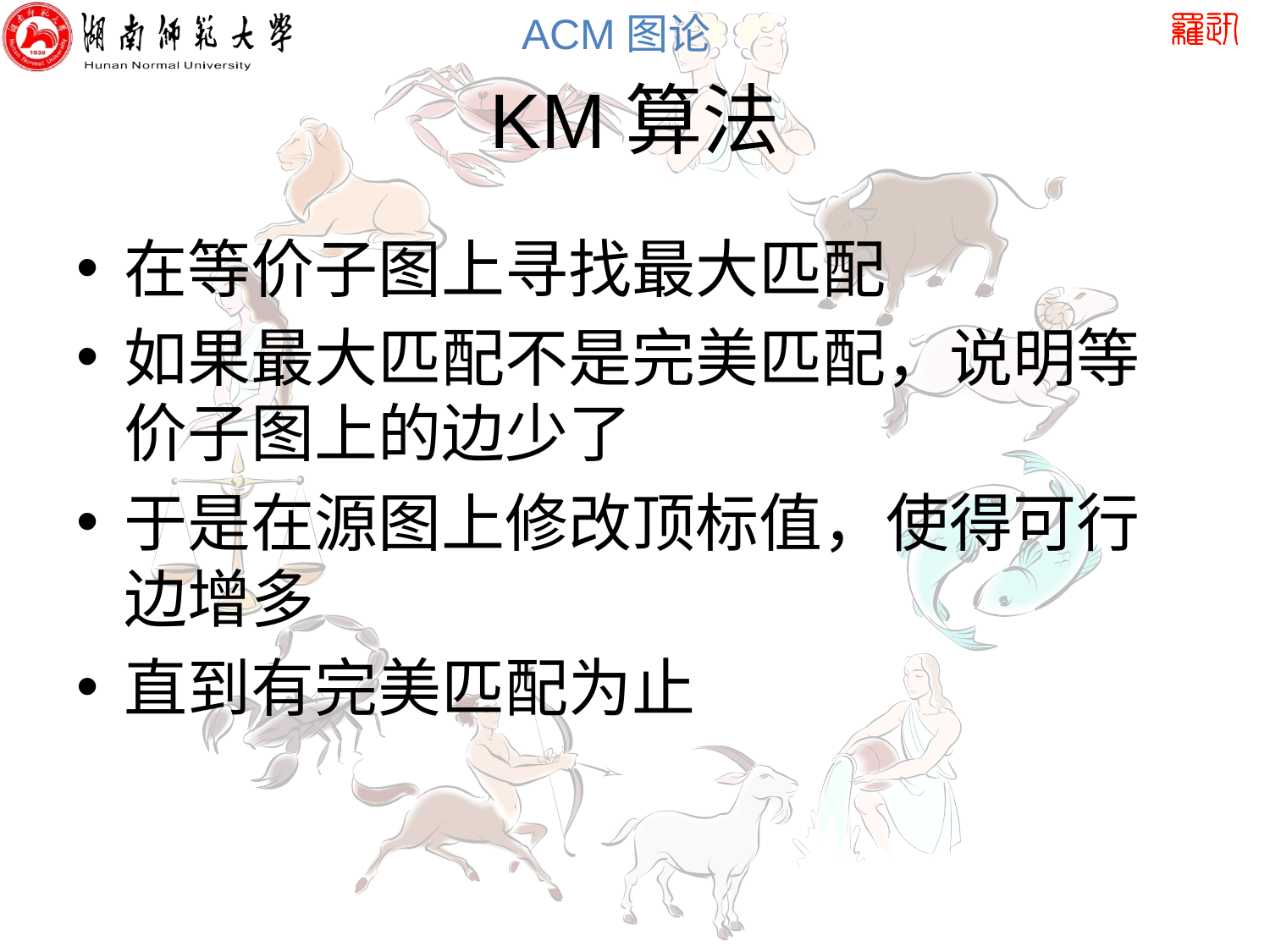

# KM算法
在等价子图上寻找最大匹配
如果最大匹配不是完美匹配，说明等价子图上的边少了
于是在源图上修改顶标值，使得可行边增多
直到有完美匹配为止